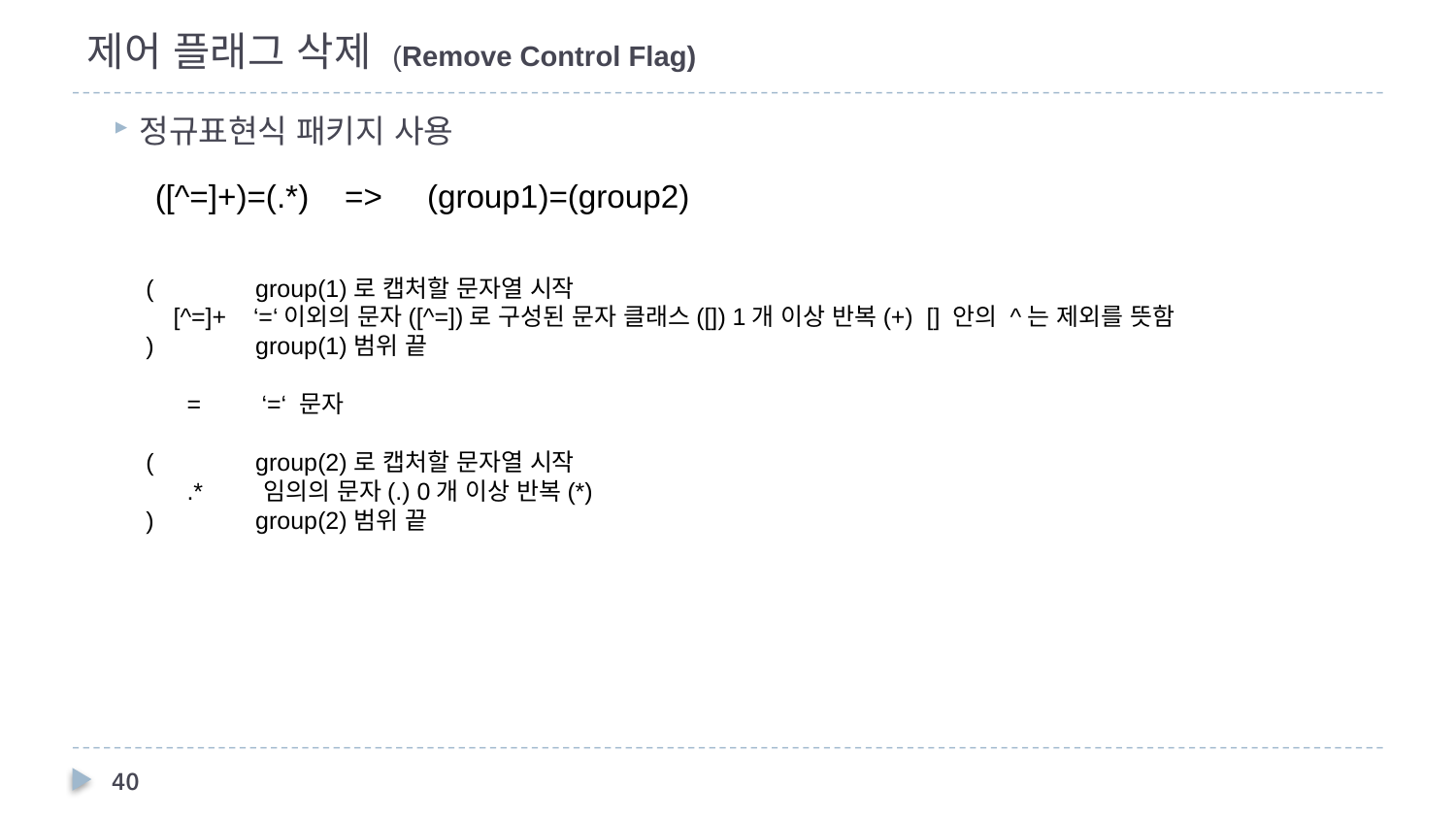

# 제어 플래그 삭제 (Remove Control Flag)
정규표현식 패키지 사용

 ([^=]+)=(.*)    =>     (group1)=(group2)

(               group(1)로 캡처할 문자열 시작
    [^=]+    ‘=‘이외의 문자([^=])로 구성된 문자 클래스([]) 1개 이상 반복(+)  [] 안의 ^는 제외를 뜻함
)               group(1)범위 끝

      =         ‘=‘ 문자

(               group(2)로 캡처할 문자열 시작
      .*        임의의 문자(.) 0개 이상 반복(*)
)               group(2)범위 끝
40